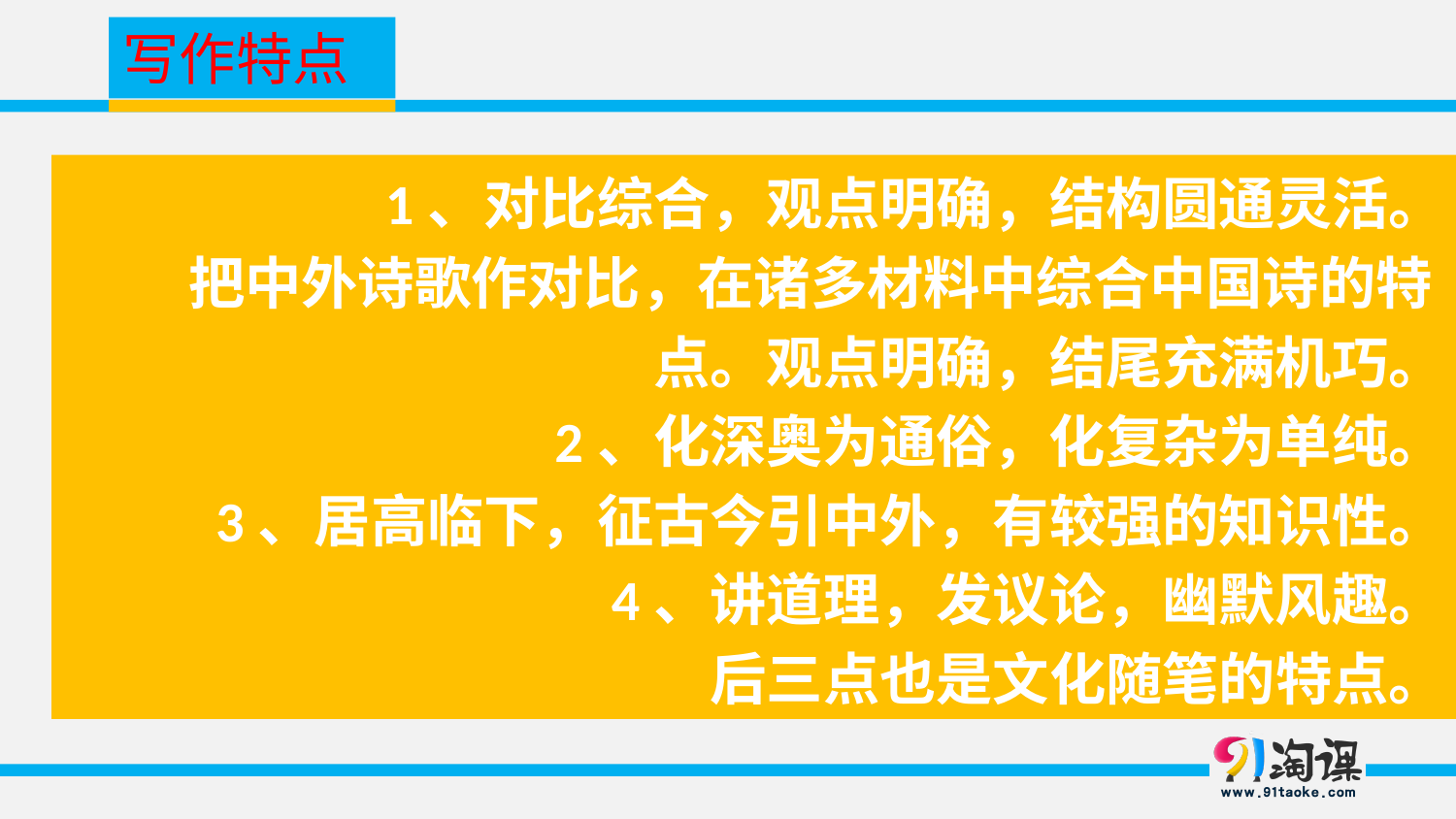

写作特点
1、对比综合，观点明确，结构圆通灵活。
   把中外诗歌作对比，在诸多材料中综合中国诗的特
   点。观点明确，结尾充满机巧。
2、化深奥为通俗，化复杂为单纯。
3、居高临下，征古今引中外，有较强的知识性。
4、讲道理，发议论，幽默风趣。
   后三点也是文化随笔的特点。